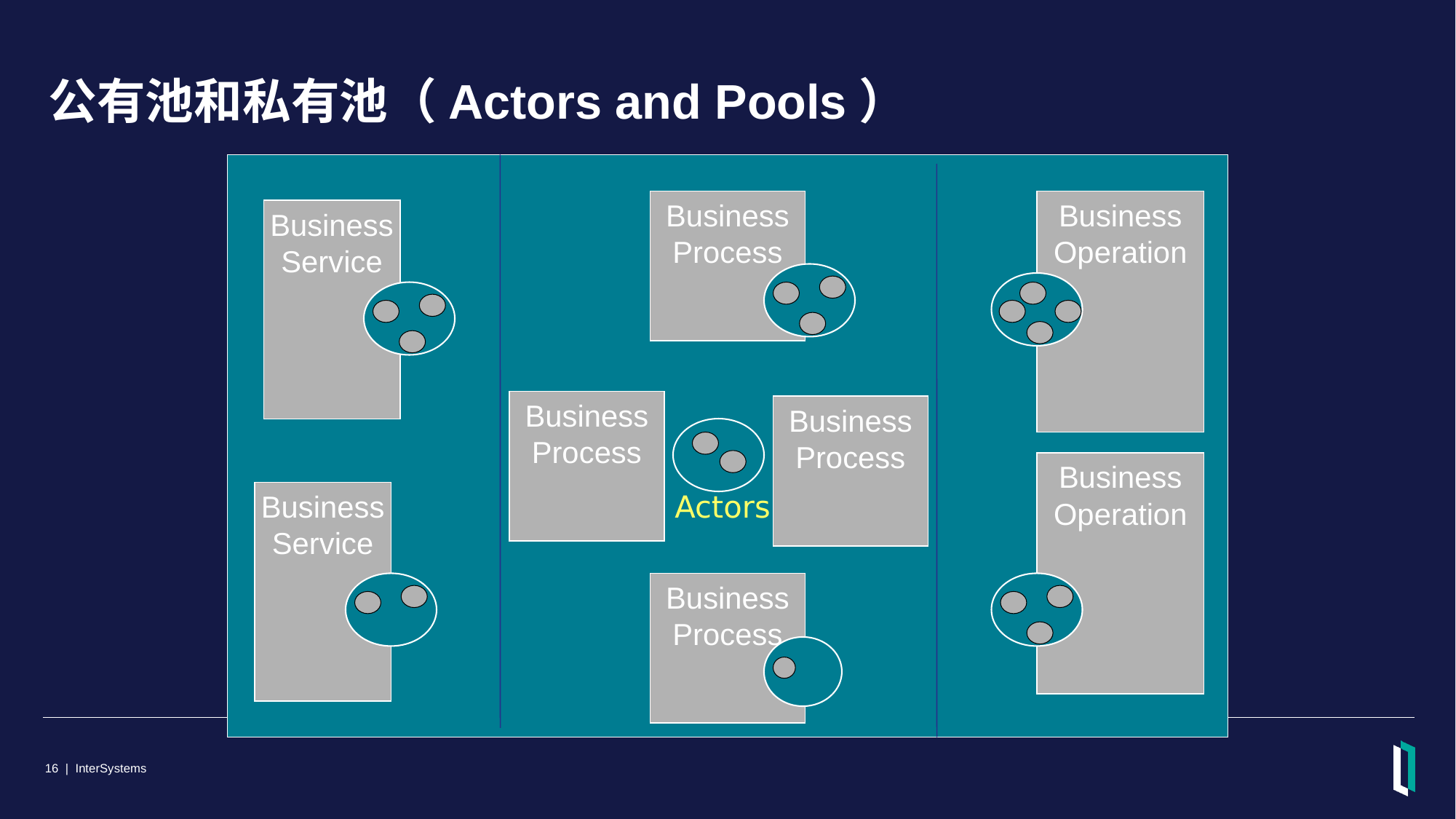

# 公有池和私有池（Actors and Pools）

Business
Process
Business
Operation
Business
Service

Business
Process
Business
Process

Business
Operation
Business
Service
Actors

Business
Process